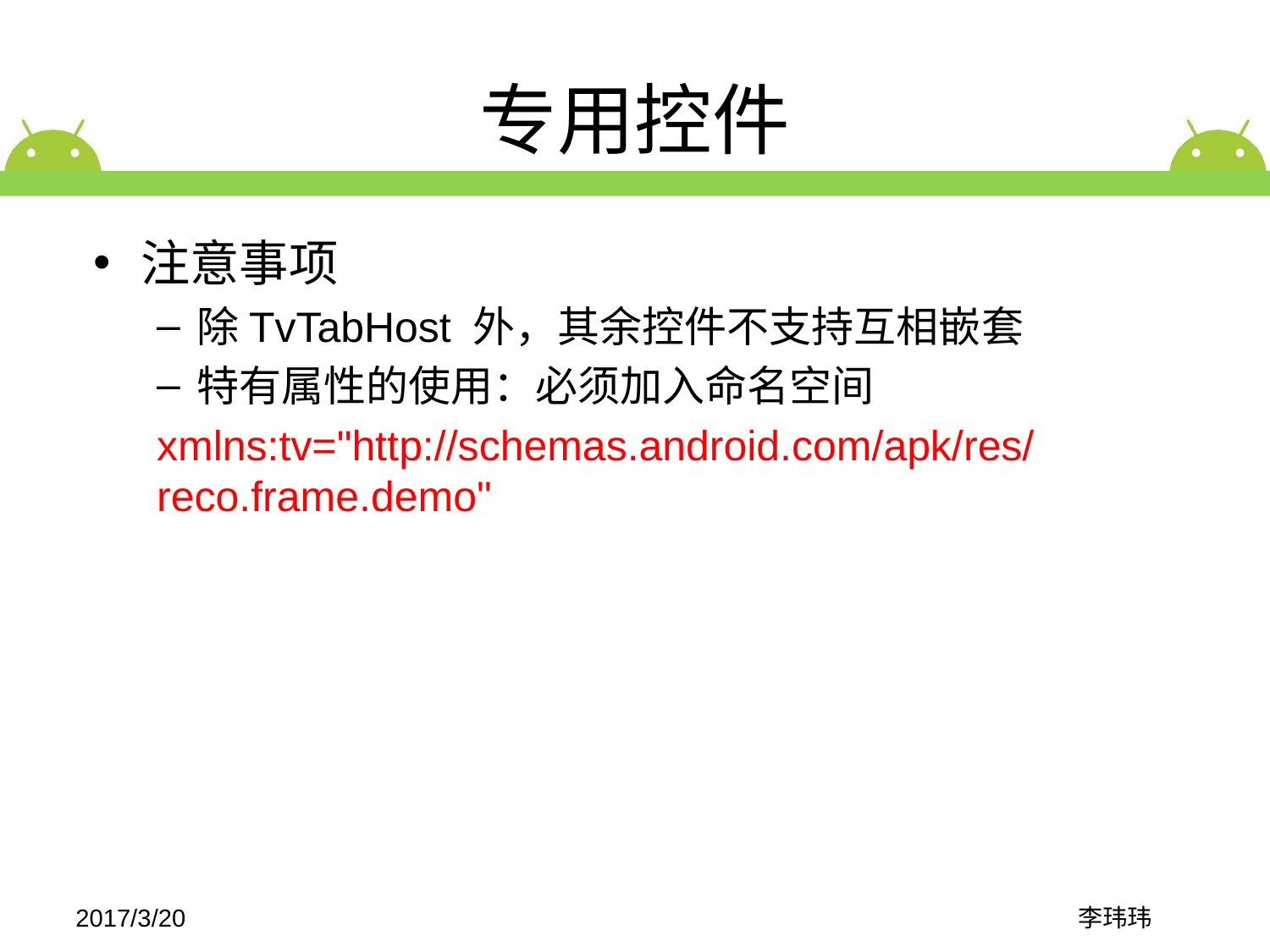

# 专用控件
注意事项
除TvTabHost 外，其余控件不支持互相嵌套
特有属性的使用：必须加入命名空间
xmlns:tv="http://schemas.android.com/apk/res/reco.frame.demo"